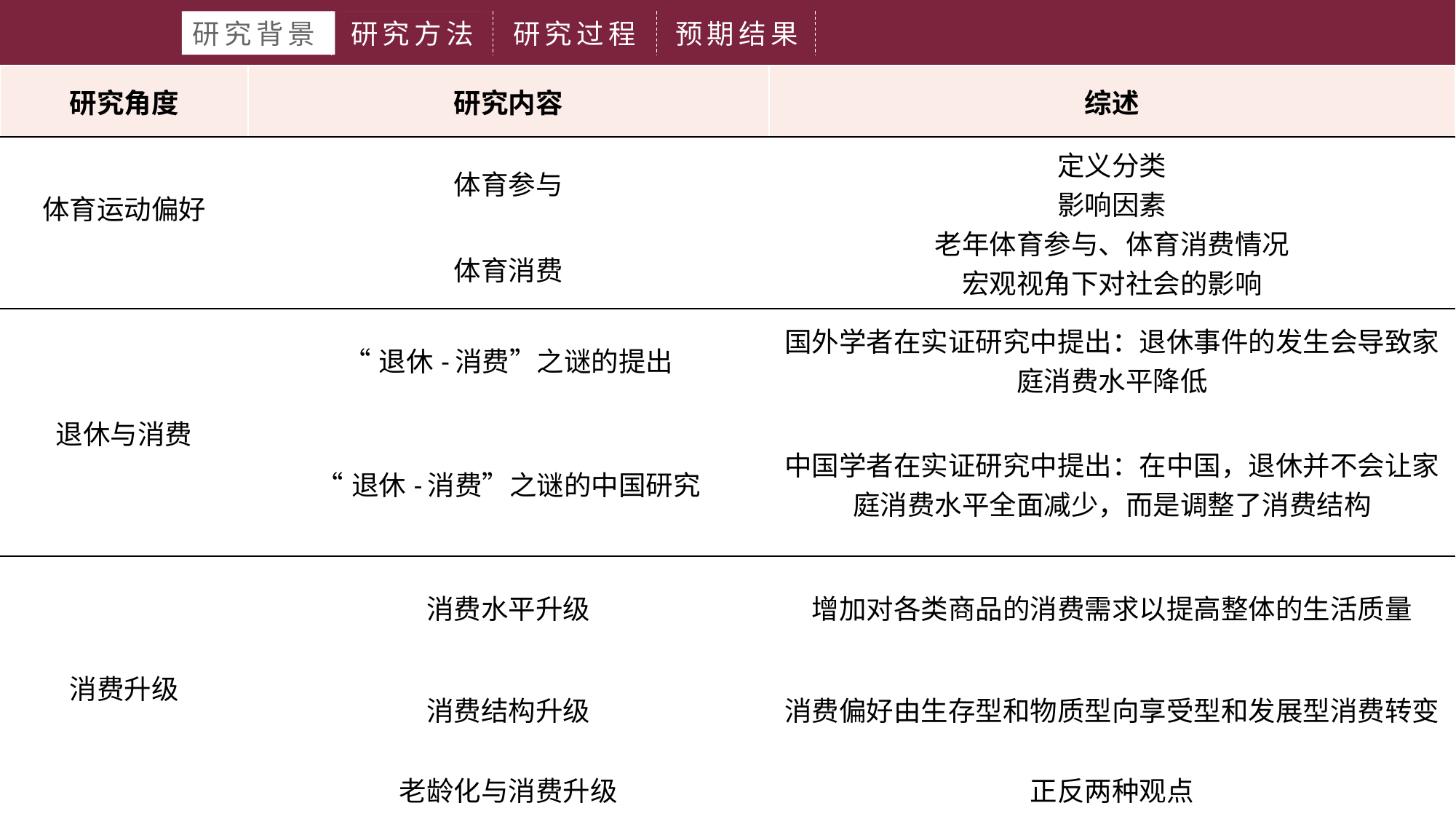

研究背景
研究方法
研究过程
预期结果

| 研究角度 | 研究内容 | 综述 |
| --- | --- | --- |
| 体育运动偏好 | 体育参与 | 定义分类 影响因素 老年体育参与、体育消费情况 宏观视角下对社会的影响 |
|  | 体育消费 |  |
| 退休与消费 | “退休-消费”之谜的提出 | 国外学者在实证研究中提出：退休事件的发生会导致家庭消费水平降低 |
|  | “退休-消费”之谜的中国研究 | 中国学者在实证研究中提出：在中国，退休并不会让家庭消费水平全面减少，而是调整了消费结构 |
| 消费升级 | 消费水平升级 | 增加对各类商品的消费需求以提高整体的生活质量 |
|  | 消费结构升级 | 消费偏好由生存型和物质型向享受型和发展型消费转变 |
|  | 老龄化与消费升级 | 正反两种观点 |